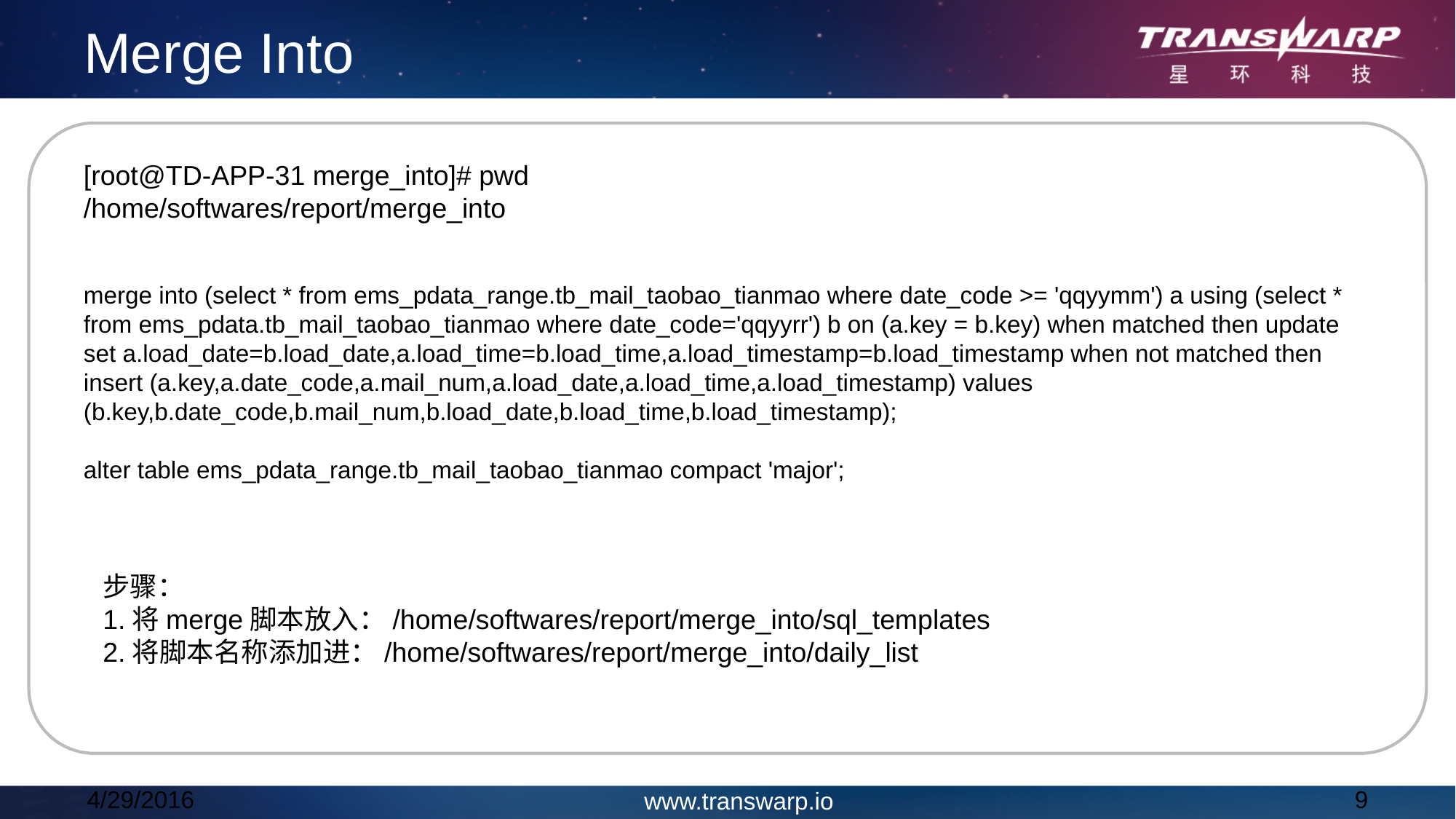

Merge Into

[root@TD-APP-31 merge_into]# pwd
/home/softwares/report/merge_into
merge into (select * from ems_pdata_range.tb_mail_taobao_tianmao where date_code >= 'qqyymm') a using (select * from ems_pdata.tb_mail_taobao_tianmao where date_code='qqyyrr') b on (a.key = b.key) when matched then update set a.load_date=b.load_date,a.load_time=b.load_time,a.load_timestamp=b.load_timestamp when not matched then insert (a.key,a.date_code,a.mail_num,a.load_date,a.load_time,a.load_timestamp) values (b.key,b.date_code,b.mail_num,b.load_date,b.load_time,b.load_timestamp);

alter table ems_pdata_range.tb_mail_taobao_tianmao compact 'major';
步骤：
1.将merge脚本放入：/home/softwares/report/merge_into/sql_templates
2.将脚本名称添加进：/home/softwares/report/merge_into/daily_list